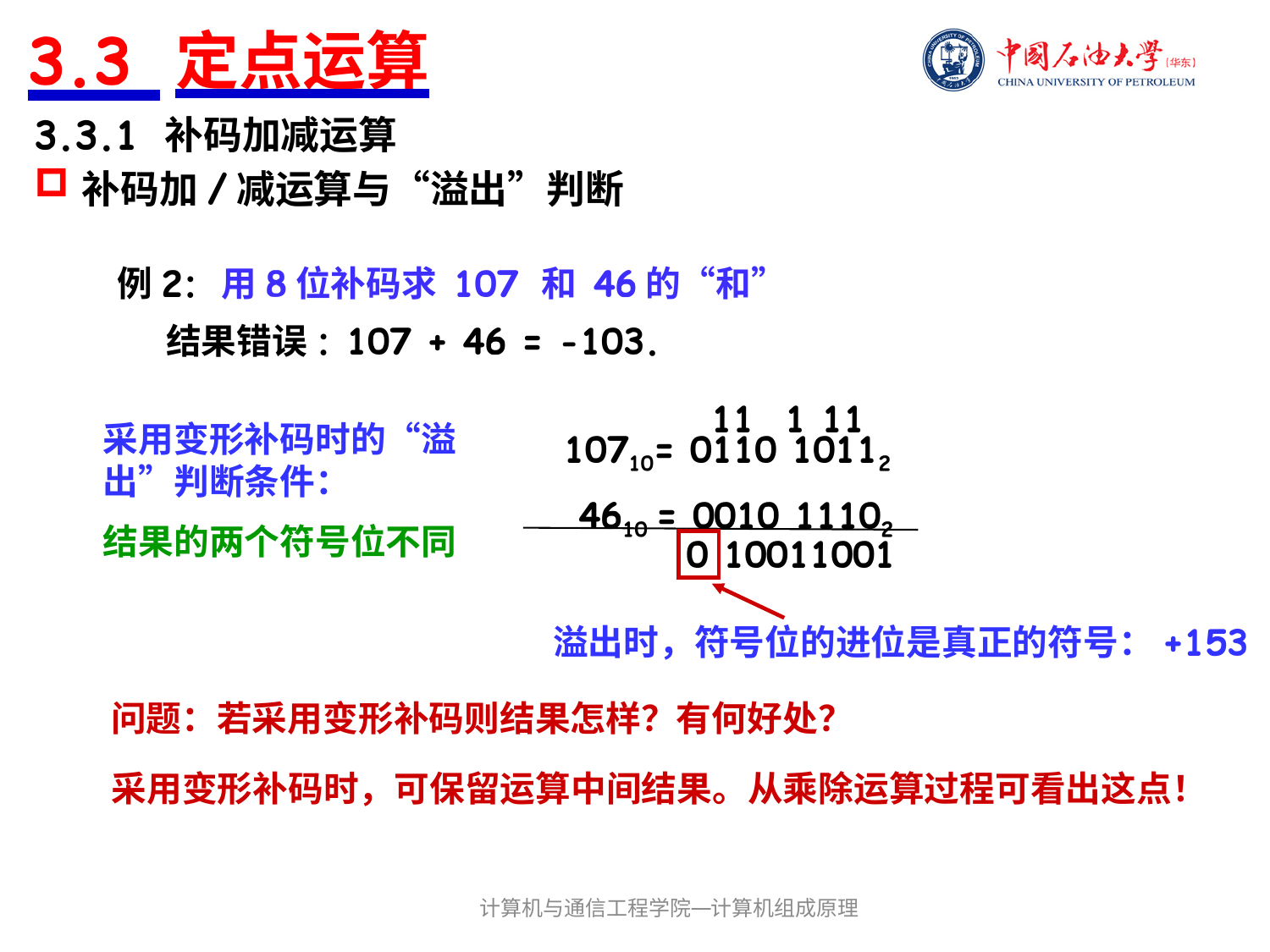

# 3.3 定点运算
3.3.1 补码加减运算
补码加/减运算与“溢出”判断
例2: 用8位补码求 107 和 46的“和”
     结果错误: 107 + 46 = -103.
                11  1 11
10710= 0110 10112
 4610 = 0010 11102

     0 10011001

采用变形补码时的“溢出”判断条件：
结果的两个符号位不同

溢出时，符号位的进位是真正的符号：+153
问题：若采用变形补码则结果怎样？有何好处？
采用变形补码时，可保留运算中间结果。从乘除运算过程可看出这点！

计算机与通信工程学院—计算机组成原理
47